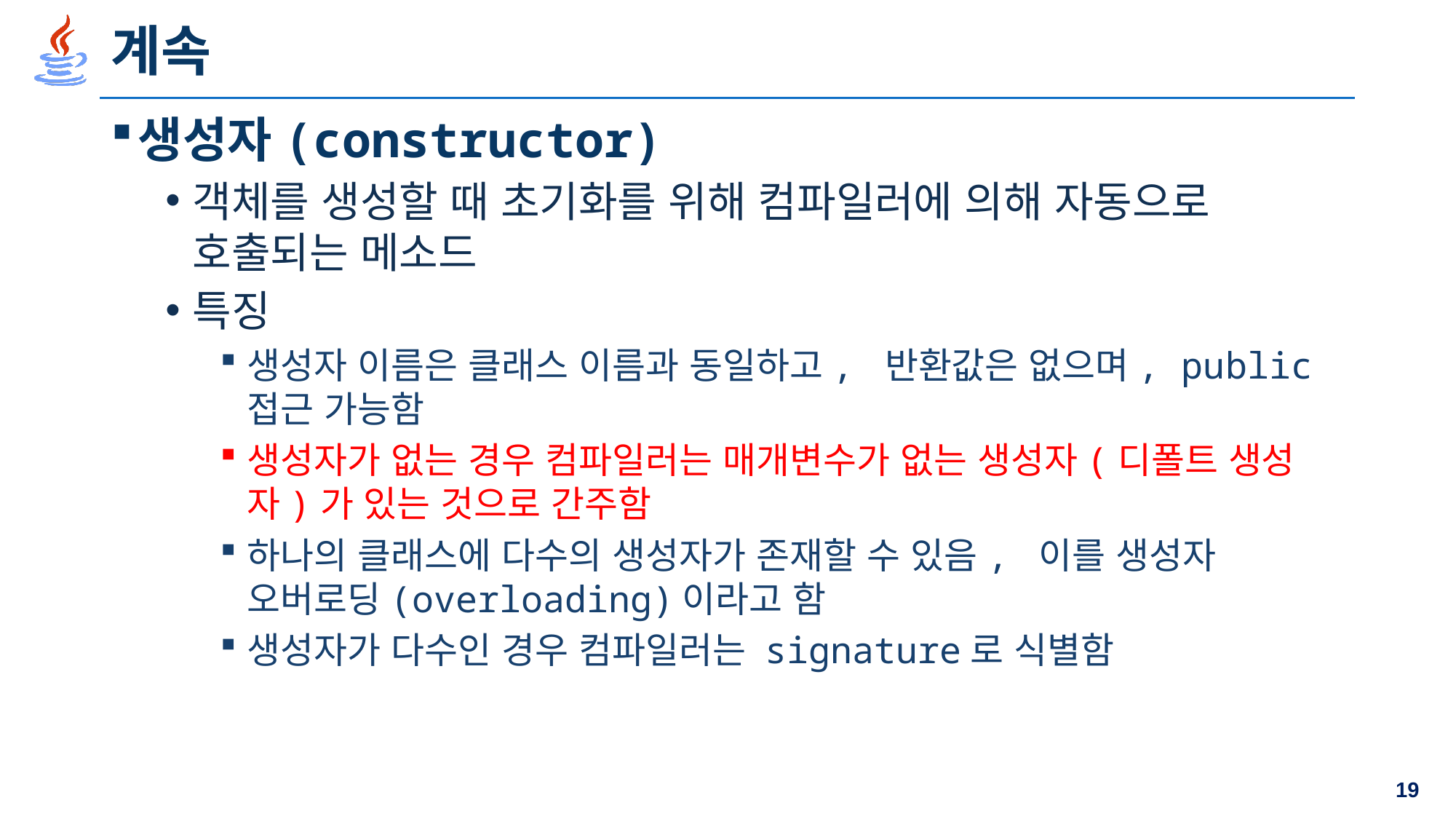

# 계속
생성자(constructor)
객체를 생성할 때 초기화를 위해 컴파일러에 의해 자동으로 호출되는 메소드
특징
생성자 이름은 클래스 이름과 동일하고, 반환값은 없으며, public 접근 가능함
생성자가 없는 경우 컴파일러는 매개변수가 없는 생성자(디폴트 생성자)가 있는 것으로 간주함
하나의 클래스에 다수의 생성자가 존재할 수 있음, 이를 생성자 오버로딩(overloading)이라고 함
생성자가 다수인 경우 컴파일러는 signature로 식별함

19